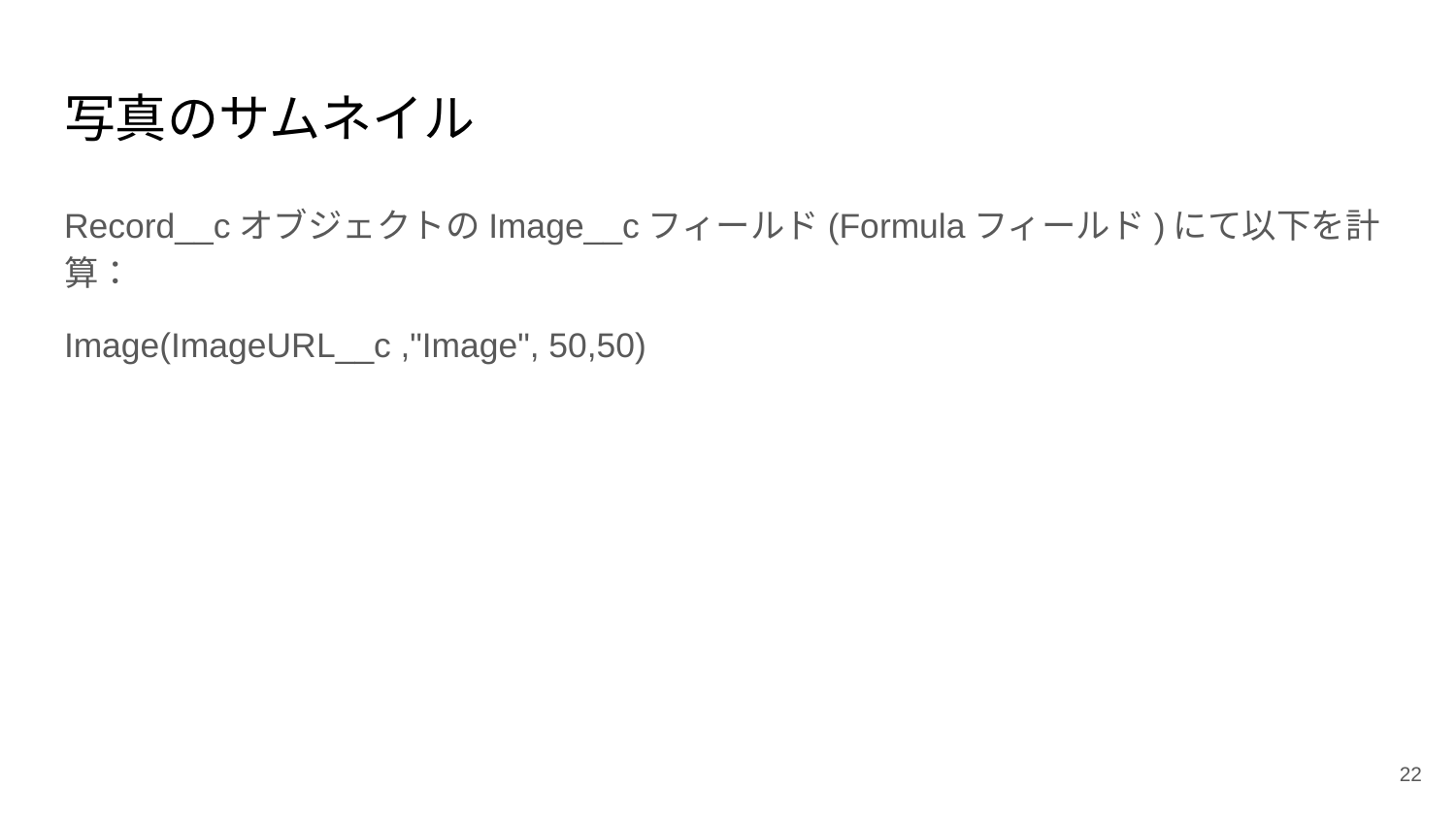

# 写真のサムネイル
Record__cオブジェクトのImage__cフィールド(Formulaフィールド)にて以下を計算：
Image(ImageURL__c ,"Image", 50,50)
22